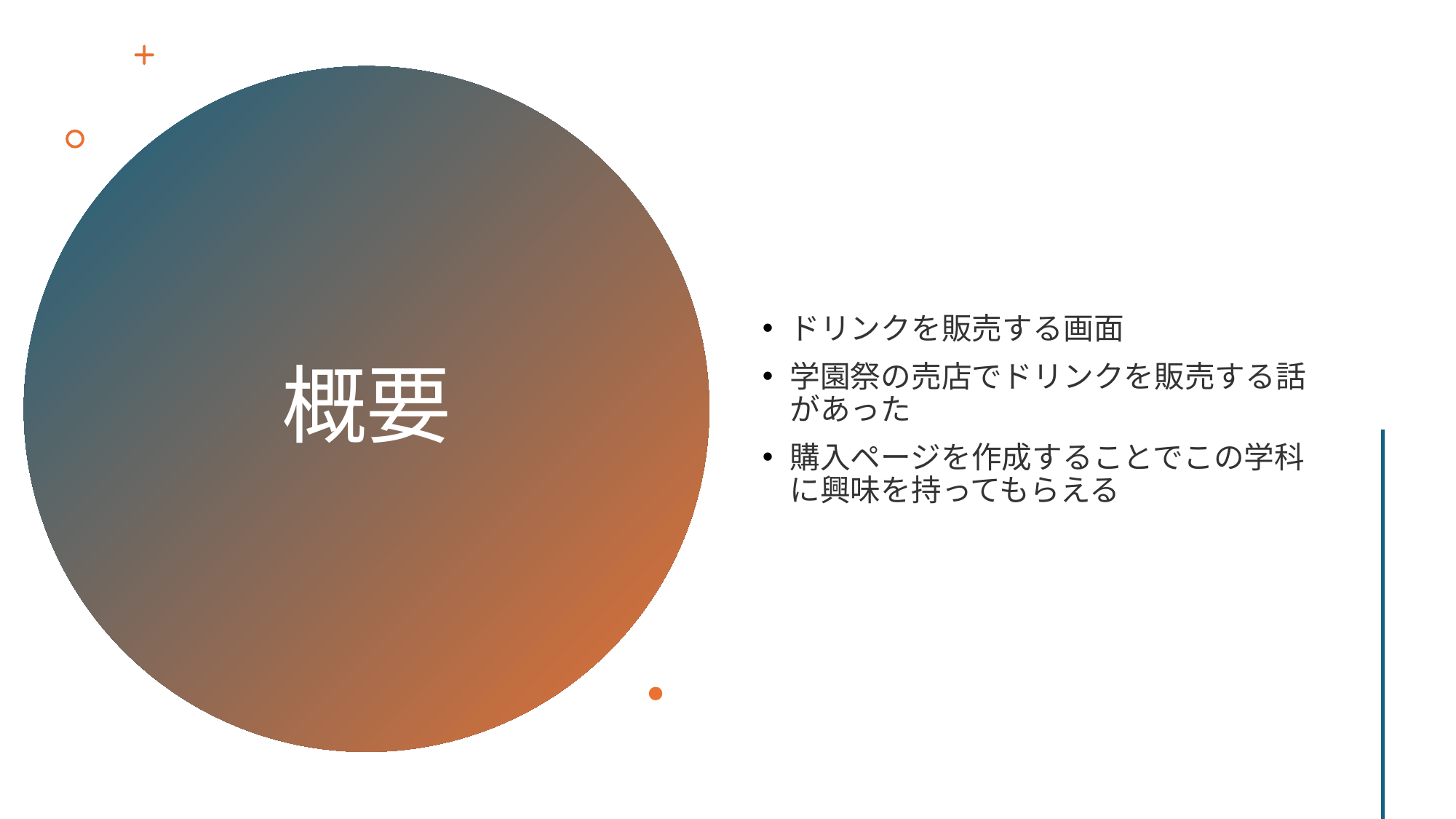

ドリンクを販売する画面
学園祭の売店でドリンクを販売する話があった
購入ページを作成することでこの学科に興味を持ってもらえる

# 概要